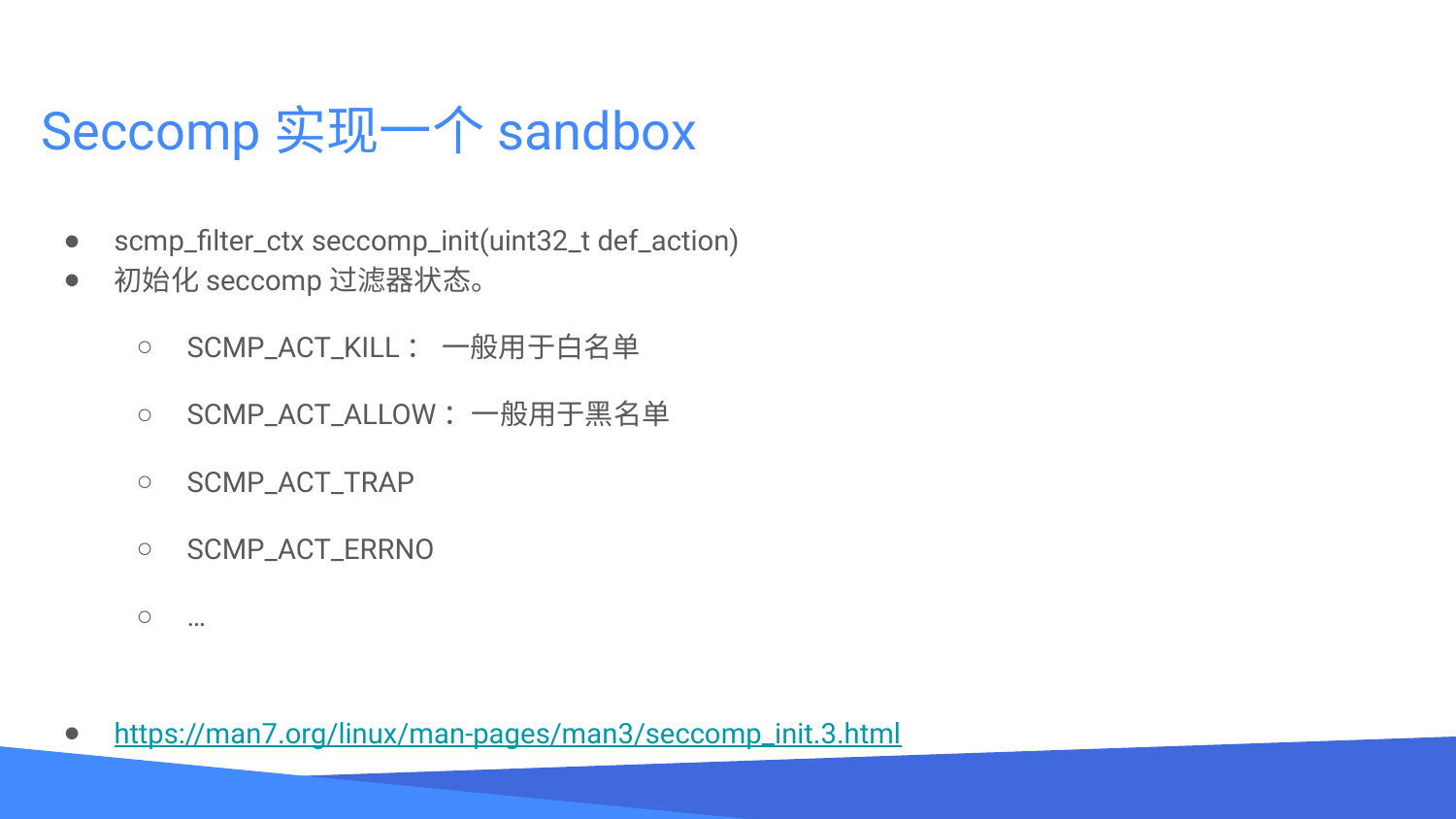

# Seccomp实现一个sandbox
scmp_filter_ctx seccomp_init(uint32_t def_action)
初始化seccomp过滤器状态。
SCMP_ACT_KILL： 一般用于白名单
SCMP_ACT_ALLOW：一般用于黑名单
SCMP_ACT_TRAP
SCMP_ACT_ERRNO
…

https://man7.org/linux/man-pages/man3/seccomp_init.3.html